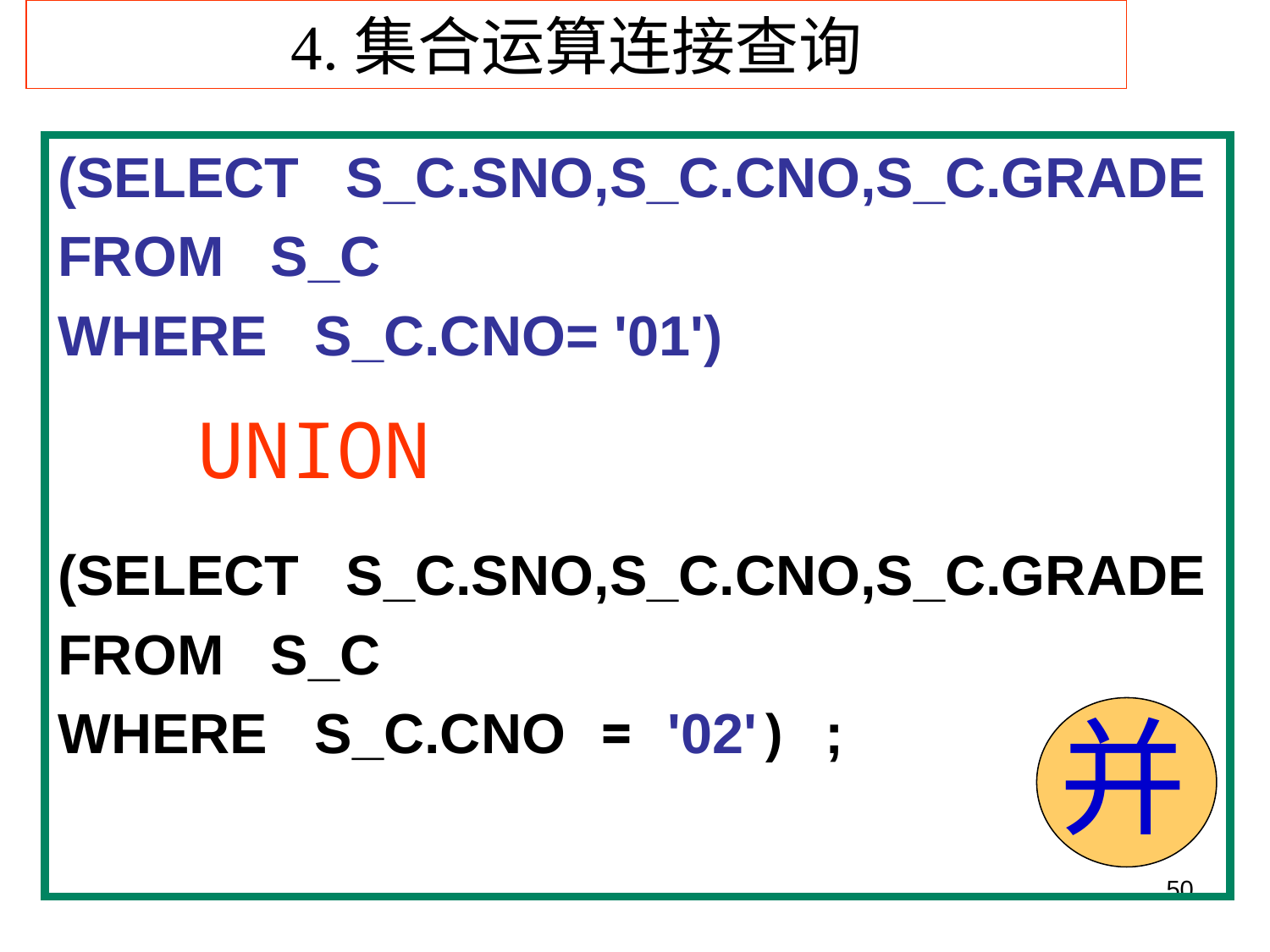

4.集合运算连接查询
(SELECT   S_C.SNO,S_C.CNO,S_C.GRADE
FROM   S_C
WHERE   S_C.CNO= '01')
   UNION
(SELECT   S_C.SNO,S_C.CNO,S_C.GRADE
FROM   S_C
WHERE   S_C.CNO = '02') ;
并

50